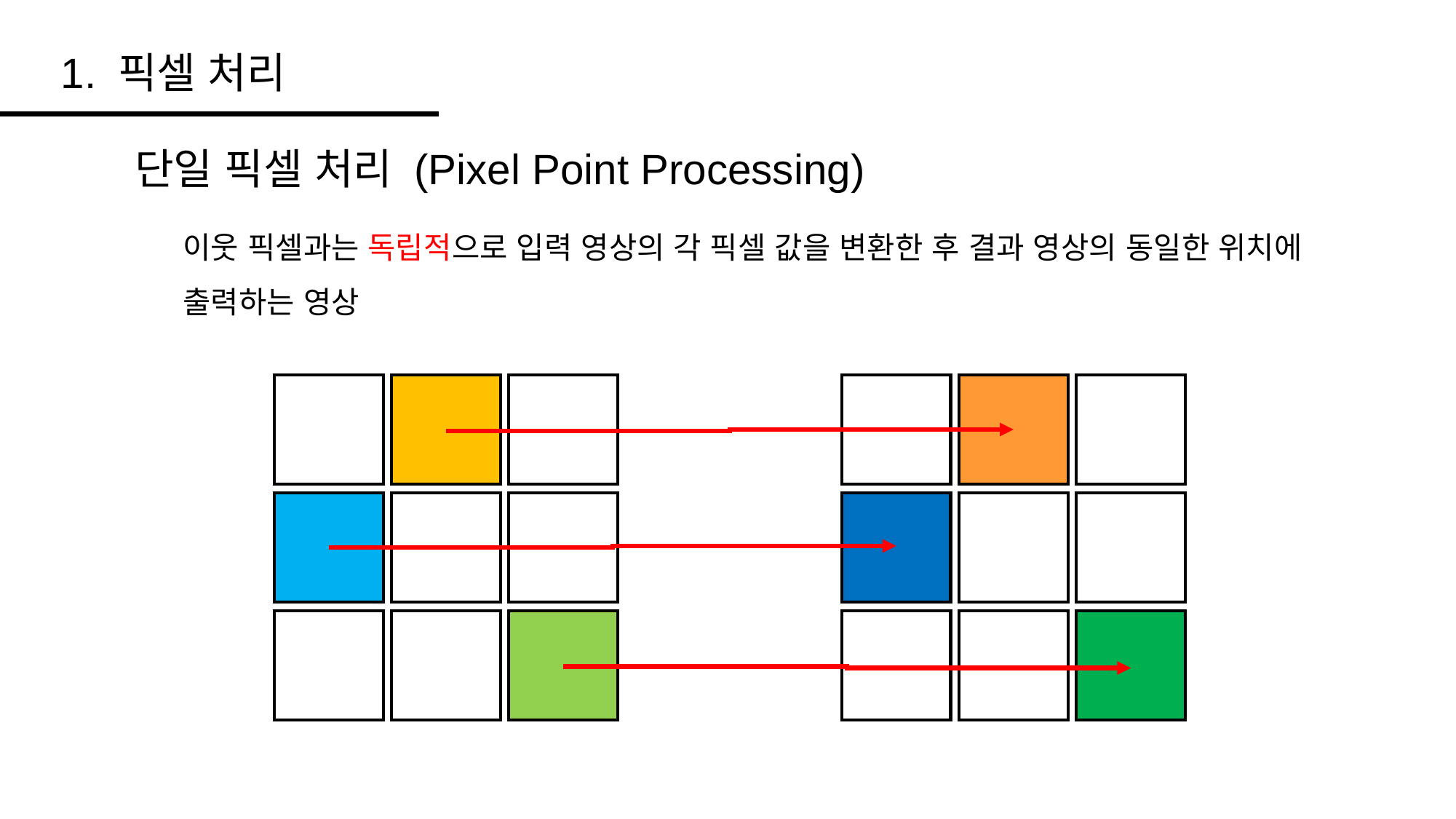

1. 픽셀 처리
단일 픽셀 처리 (Pixel Point Processing)
이웃 픽셀과는 독립적으로 입력 영상의 각 픽셀 값을 변환한 후 결과 영상의 동일한 위치에
출력하는 영상